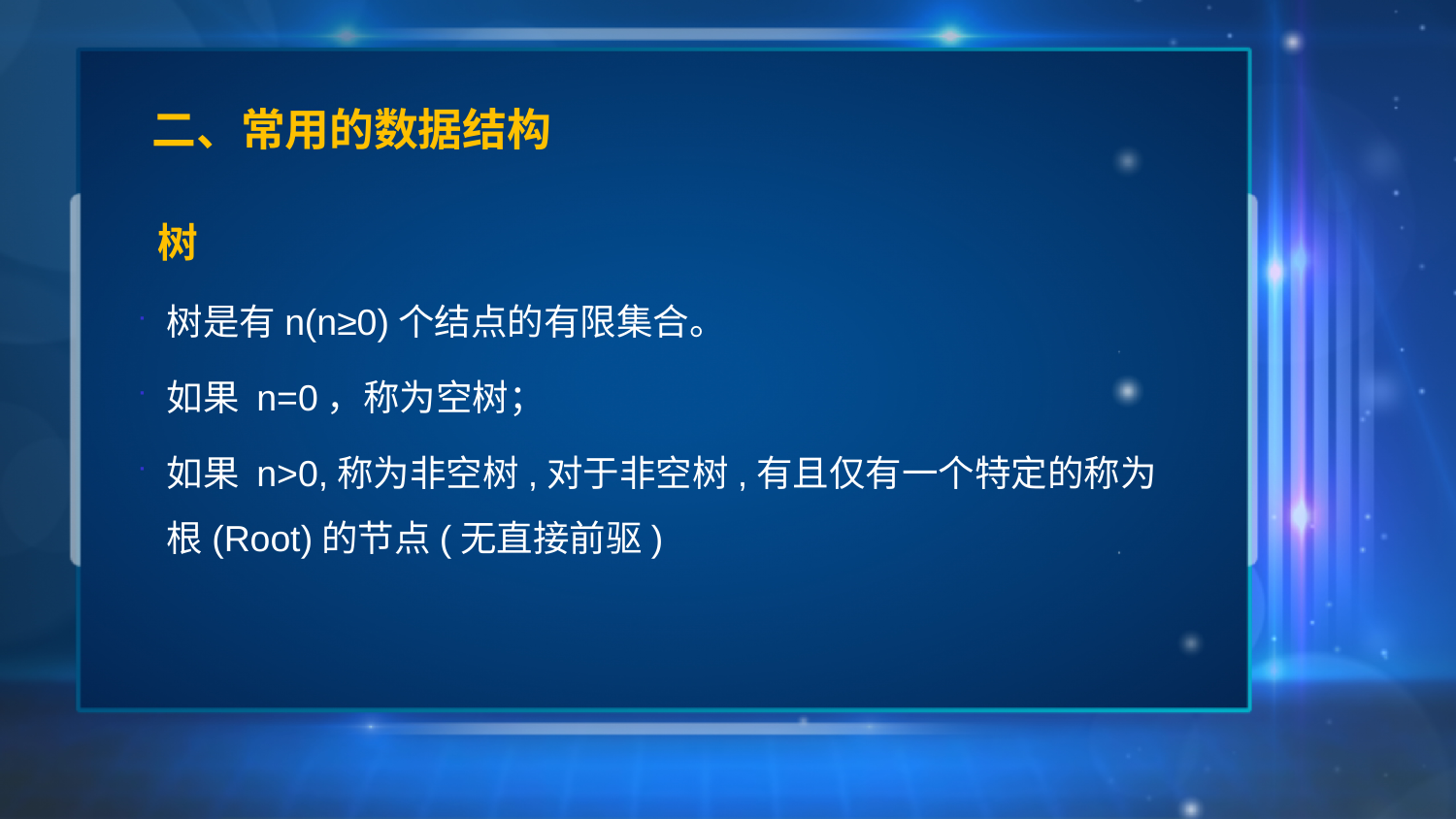

# 二、常用的数据结构
树
树是有n(n≥0)个结点的有限集合。
如果 n=0，称为空树；
如果 n>0,称为非空树,对于非空树,有且仅有一个特定的称为根(Root)的节点(无直接前驱)